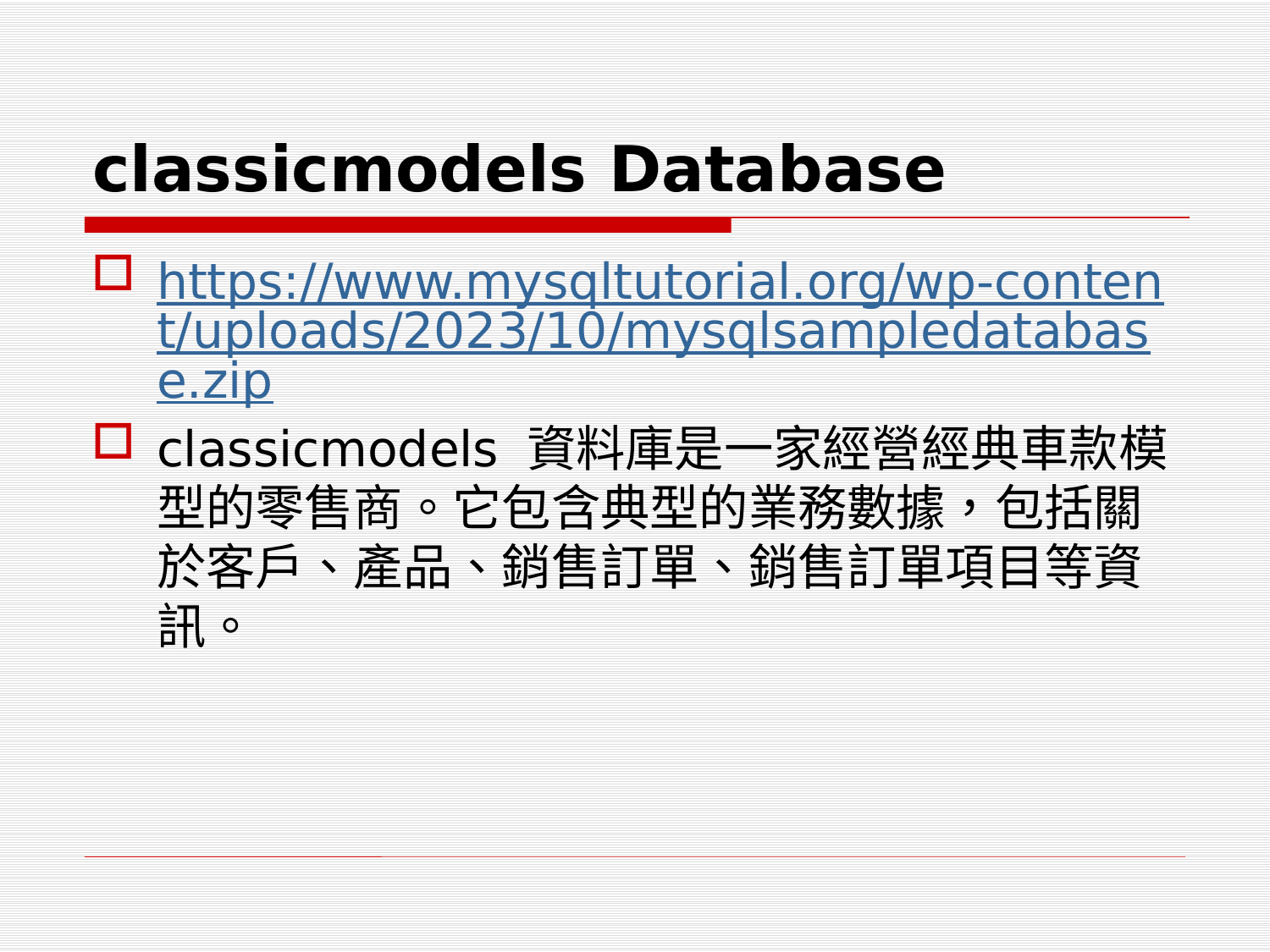

# classicmodels Database
https://www.mysqltutorial.org/wp-content/uploads/2023/10/mysqlsampledatabase.zip
classicmodels 資料庫是一家經營經典車款模型的零售商。它包含典型的業務數據，包括關於客戶、產品、銷售訂單、銷售訂單項目等資訊。